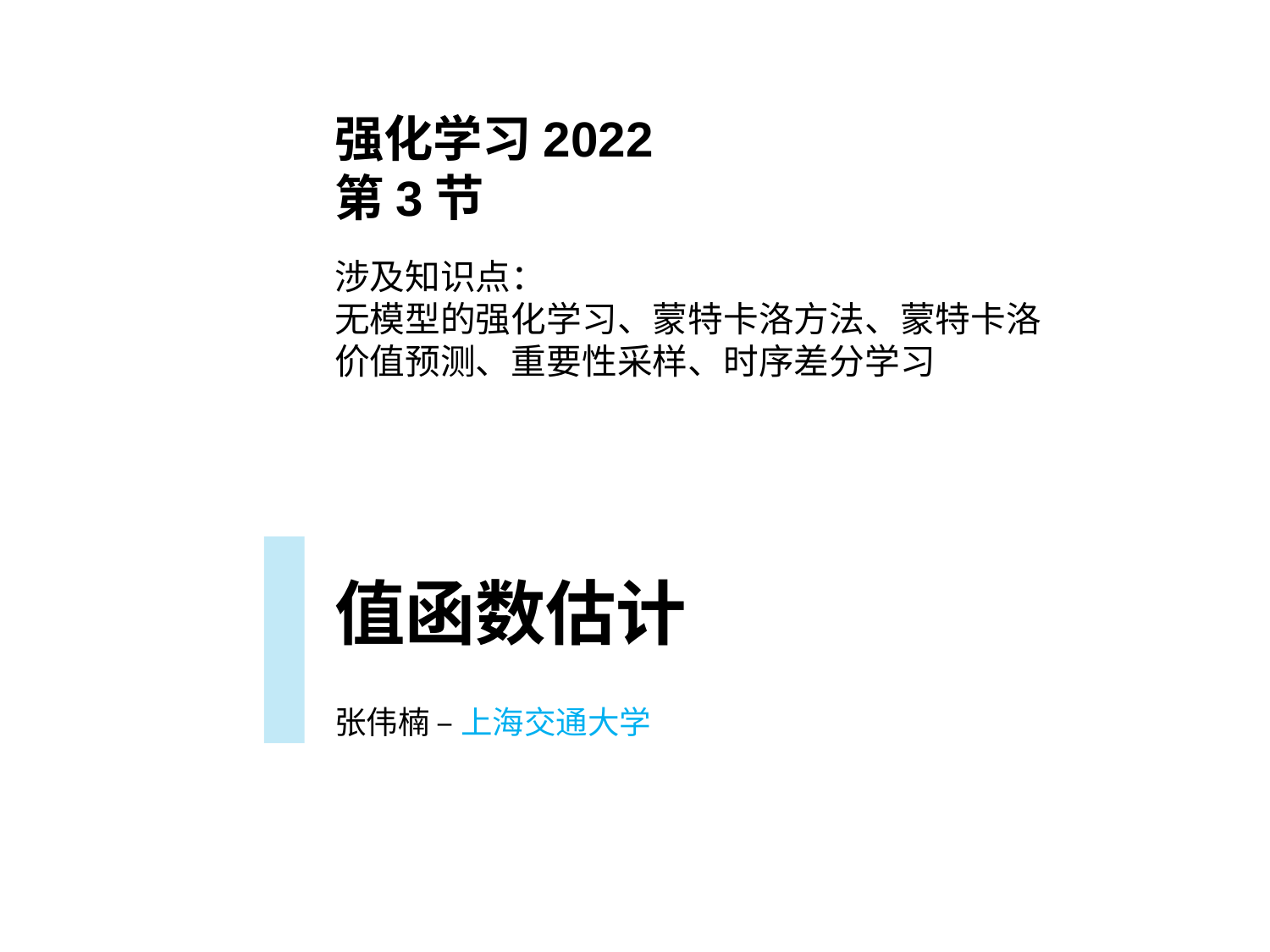

强化学习2022
第3节

涉及知识点：
无模型的强化学习、蒙特卡洛方法、蒙特卡洛价值预测、重要性采样、时序差分学习
值函数估计
张伟楠 – 上海交通大学